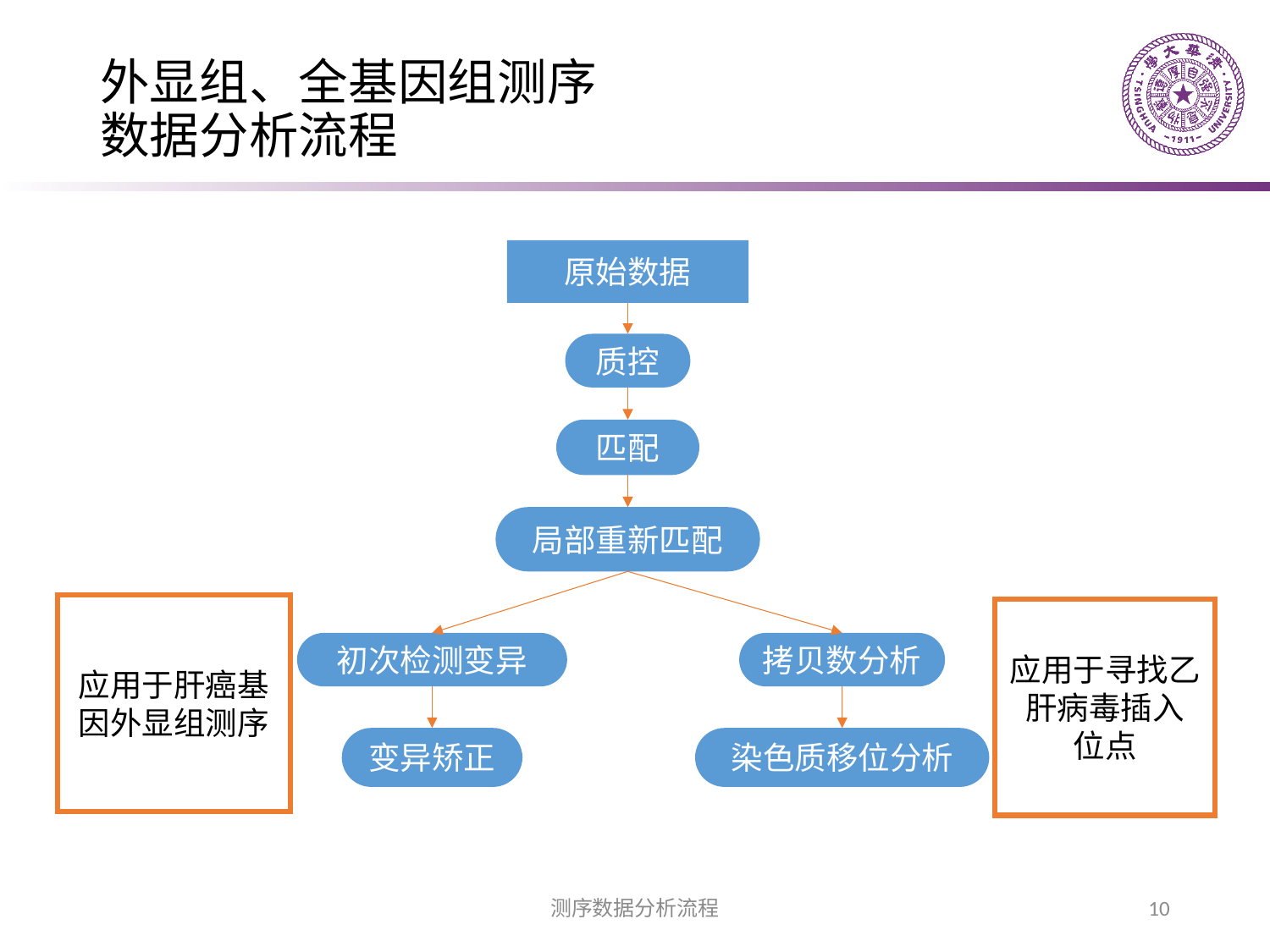

# 外显组、全基因组测序 数据分析流程
原始数据
质控
匹配
局部重新匹配
拷贝数分析
初次检测变异
染色质移位分析
变异矫正
应用于肝癌基因外显组测序
应用于寻找乙肝病毒插入
位点
测序数据分析流程
10